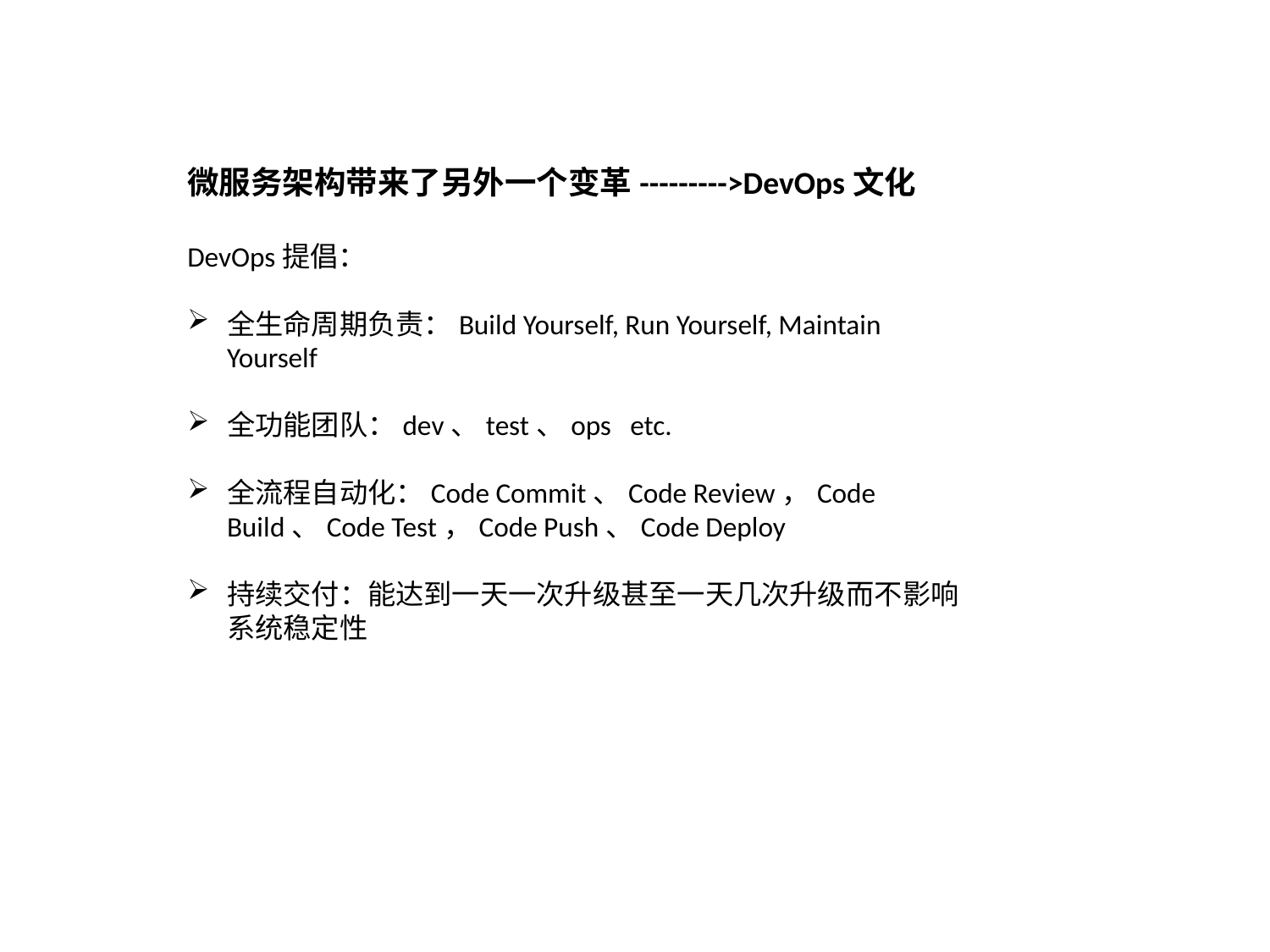

微服务架构带来了另外一个变革--------->DevOps文化

DevOps提倡：

全生命周期负责：Build Yourself, Run Yourself, Maintain Yourself

全功能团队：dev、test、ops   etc.

全流程自动化：Code Commit、Code Review，Code Build、Code Test，Code Push、Code Deploy

持续交付：能达到一天一次升级甚至一天几次升级而不影响系统稳定性